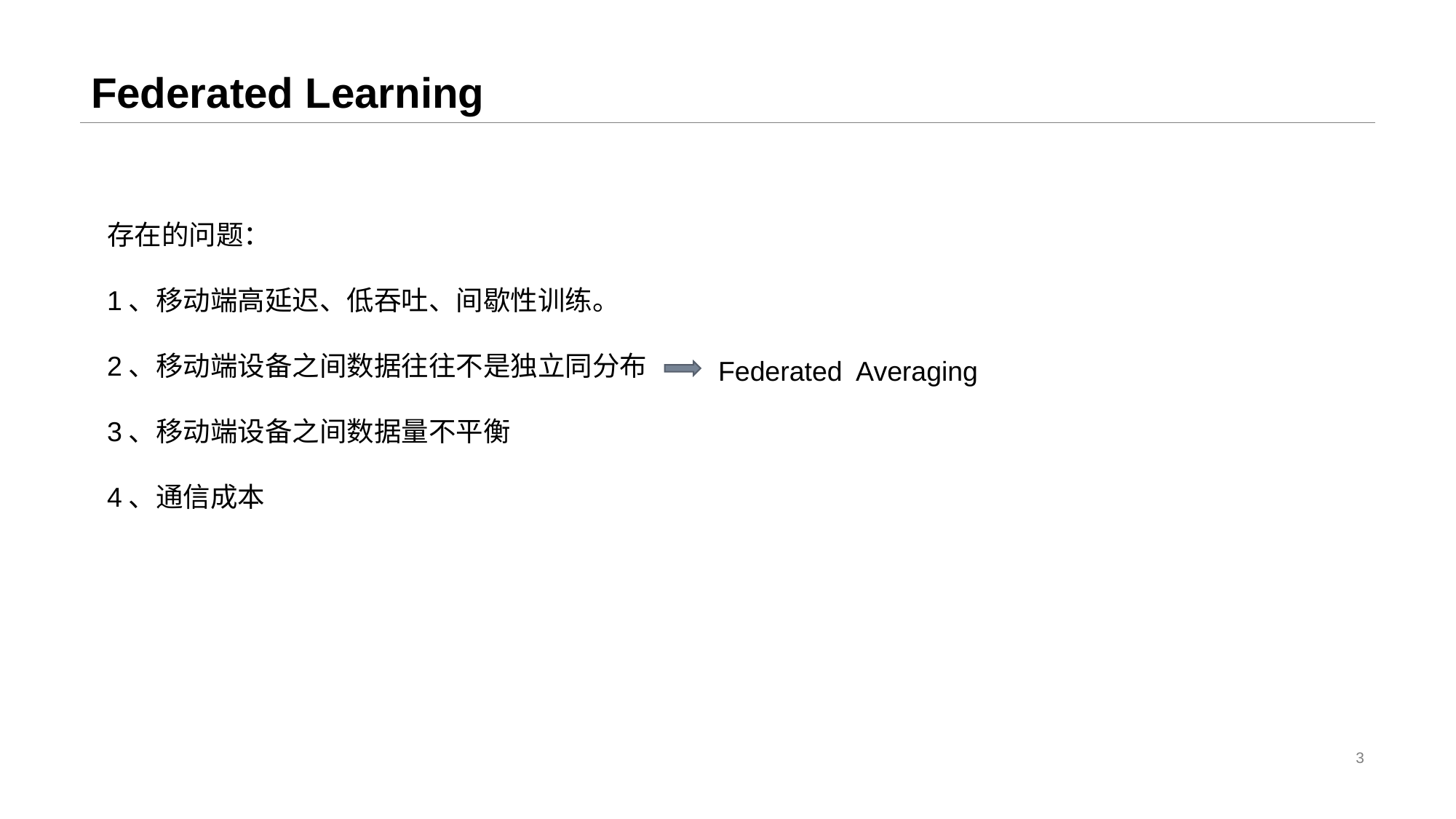

# Federated Learning

存在的问题：

1、移动端高延迟、低吞吐、间歇性训练。

2、移动端设备之间数据往往不是独立同分布

3、移动端设备之间数据量不平衡

4、通信成本
Federated  Averaging

3